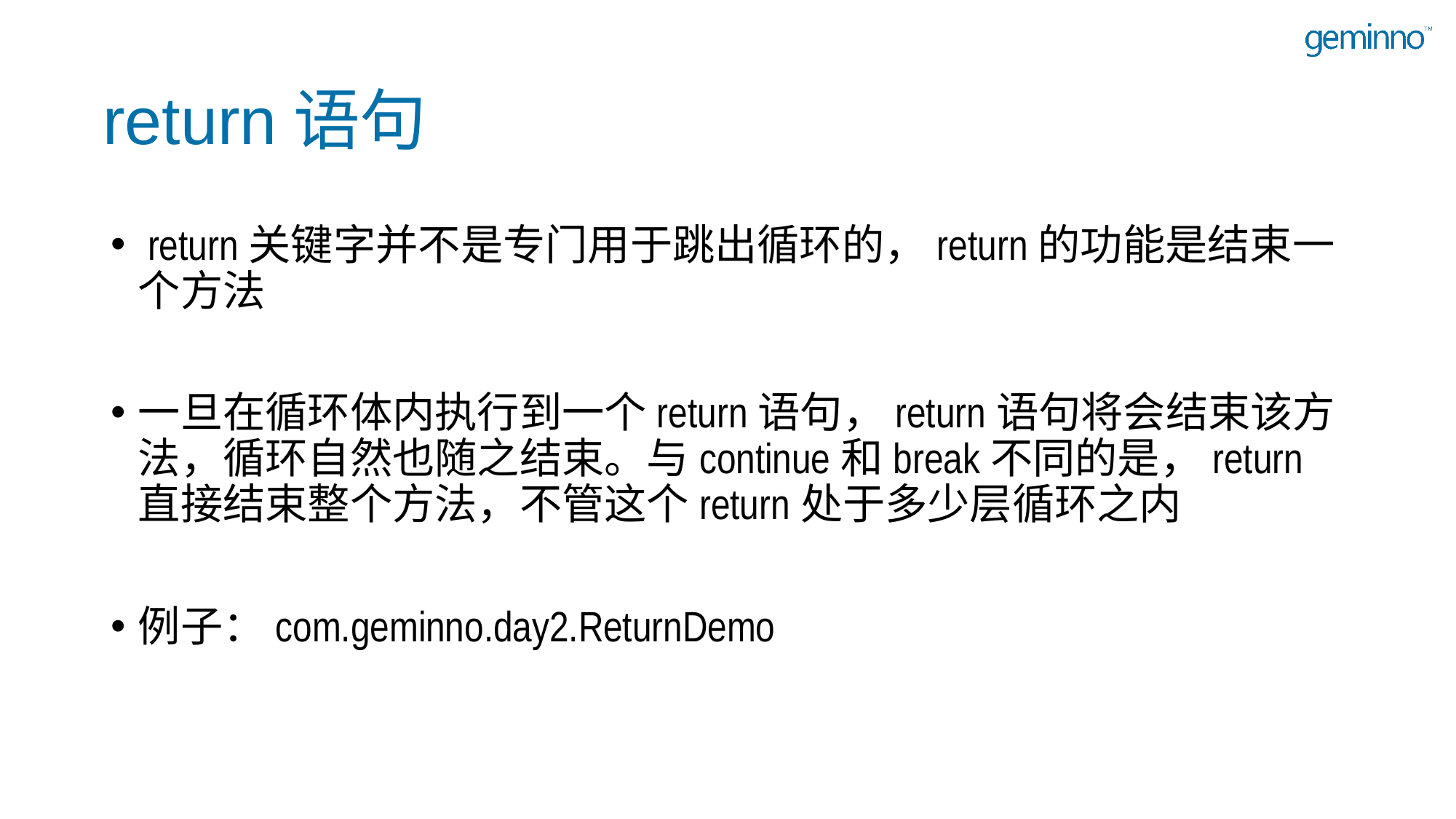

# return语句
 return关键字并不是专门用于跳出循环的，return的功能是结束一个方法

一旦在循环体内执行到一个return语句，return语句将会结束该方法，循环自然也随之结束。与continue和break不同的是，return直接结束整个方法，不管这个return处于多少层循环之内

例子：com.geminno.day2.ReturnDemo